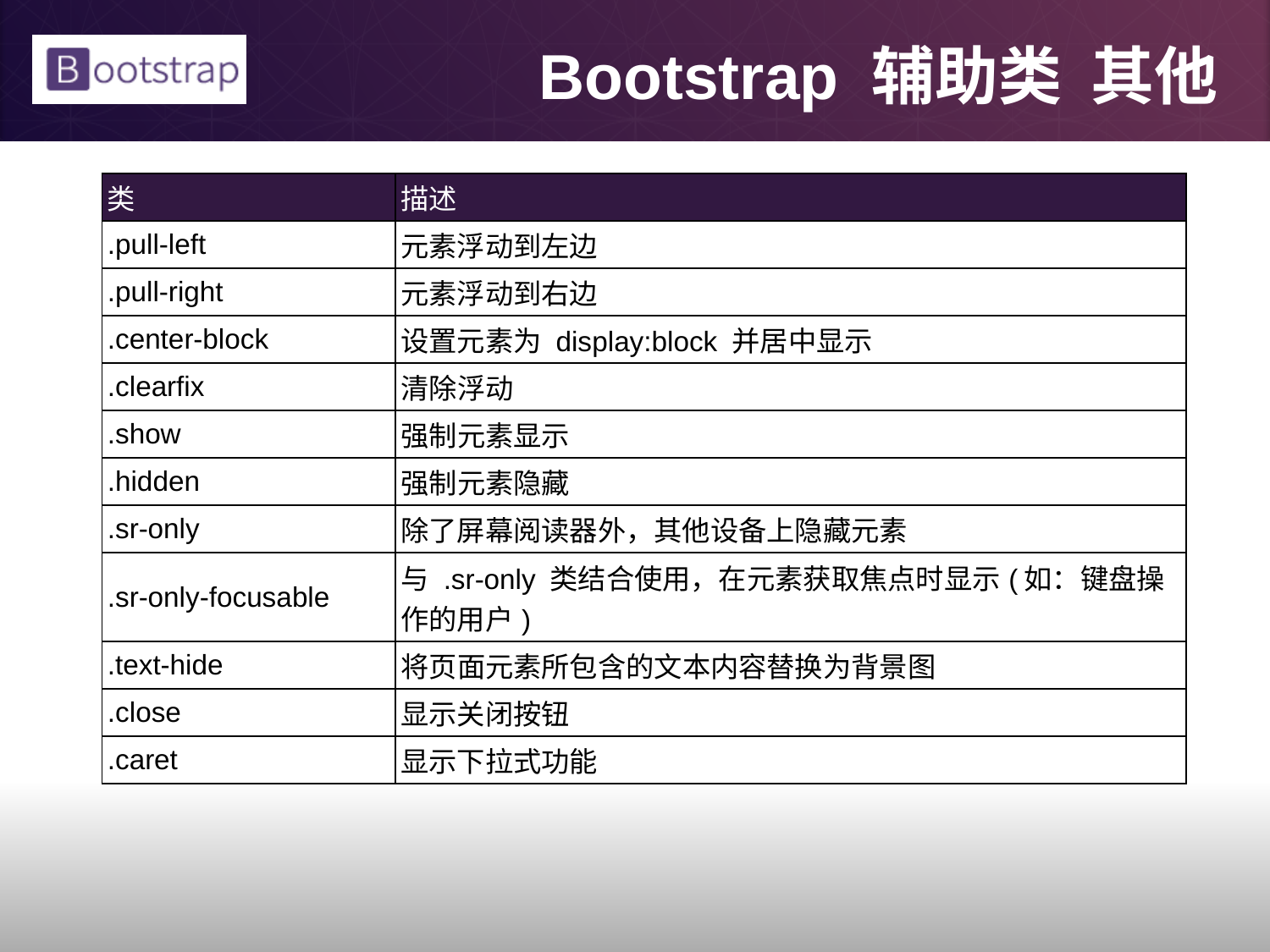

# Bootstrap 辅助类  其他
| 类 | 描述 |
| --- | --- |
| .pull-left | 元素浮动到左边 |
| .pull-right | 元素浮动到右边 |
| .center-block | 设置元素为 display:block 并居中显示 |
| .clearfix | 清除浮动 |
| .show | 强制元素显示 |
| .hidden | 强制元素隐藏 |
| .sr-only | 除了屏幕阅读器外，其他设备上隐藏元素 |
| .sr-only-focusable | 与 .sr-only 类结合使用，在元素获取焦点时显示(如：键盘操作的用户) |
| .text-hide | 将页面元素所包含的文本内容替换为背景图 |
| .close | 显示关闭按钮 |
| .caret | 显示下拉式功能 |